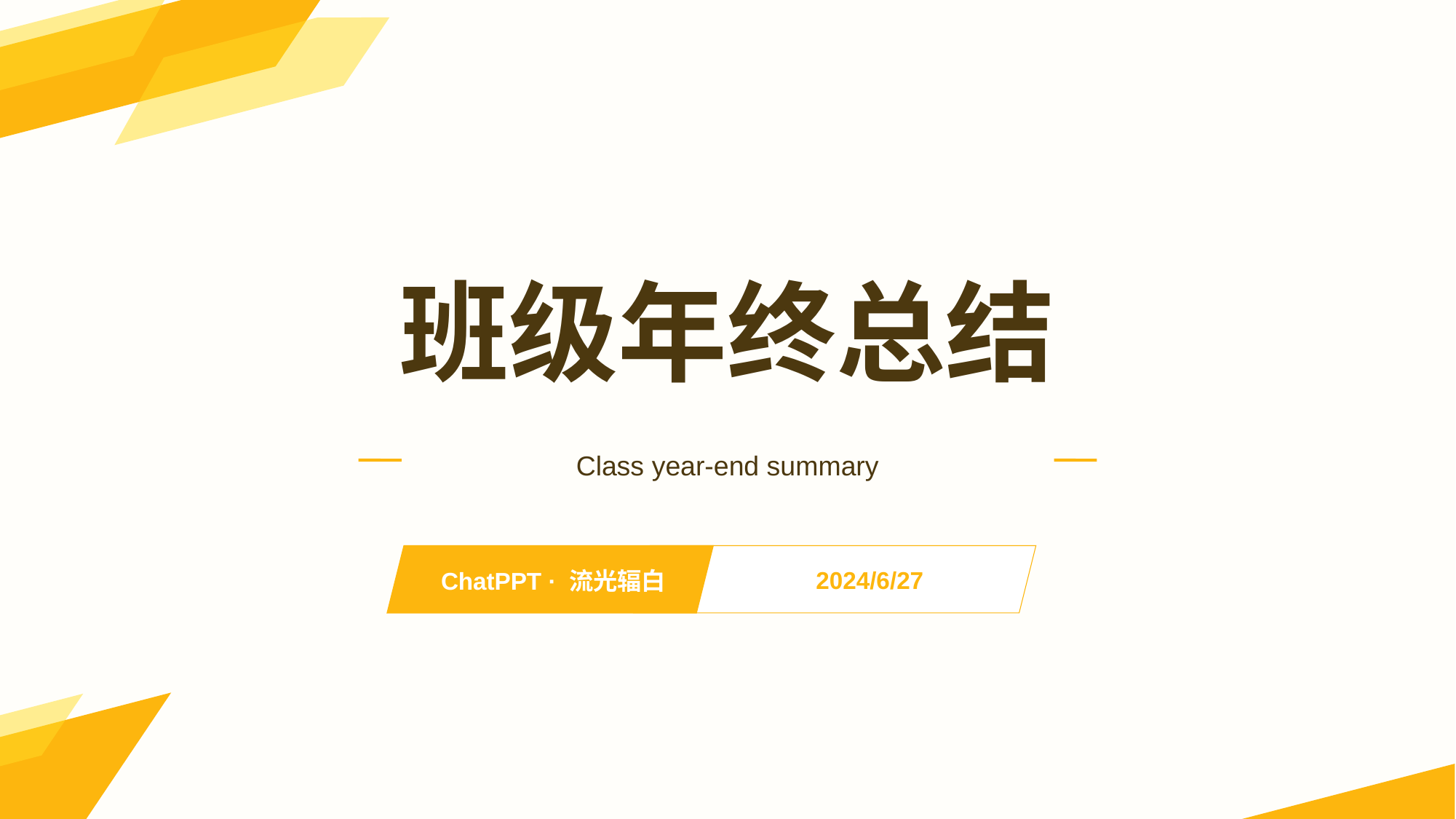

目录
班级年终总结
Class year-end summary

2024/6/27
ChatPPT · 流光辐白